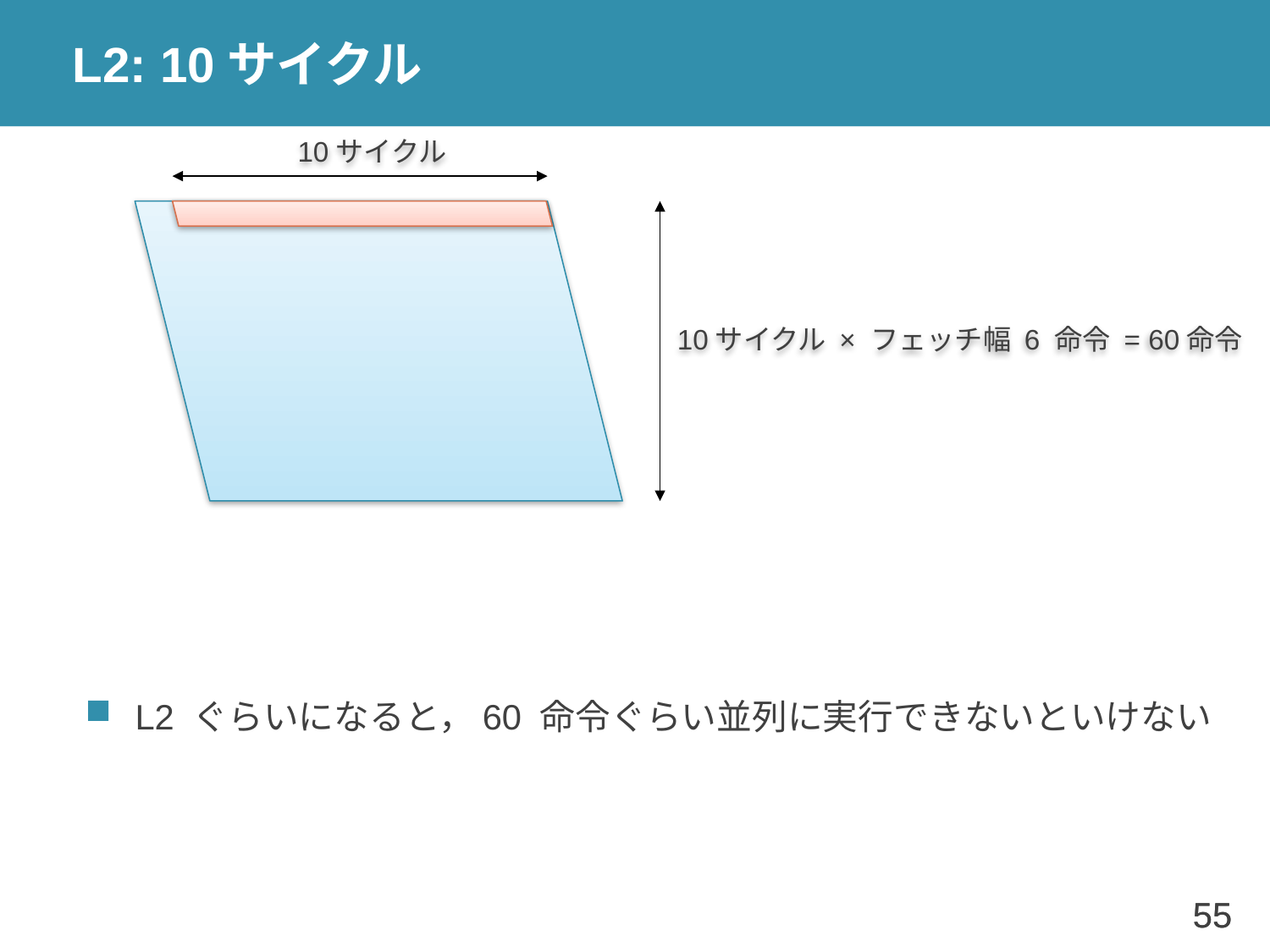

# L2: 10サイクル
10サイクル

10サイクル × フェッチ幅 6 命令 = 60命令
L2 ぐらいになると，60 命令ぐらい並列に実行できないといけない